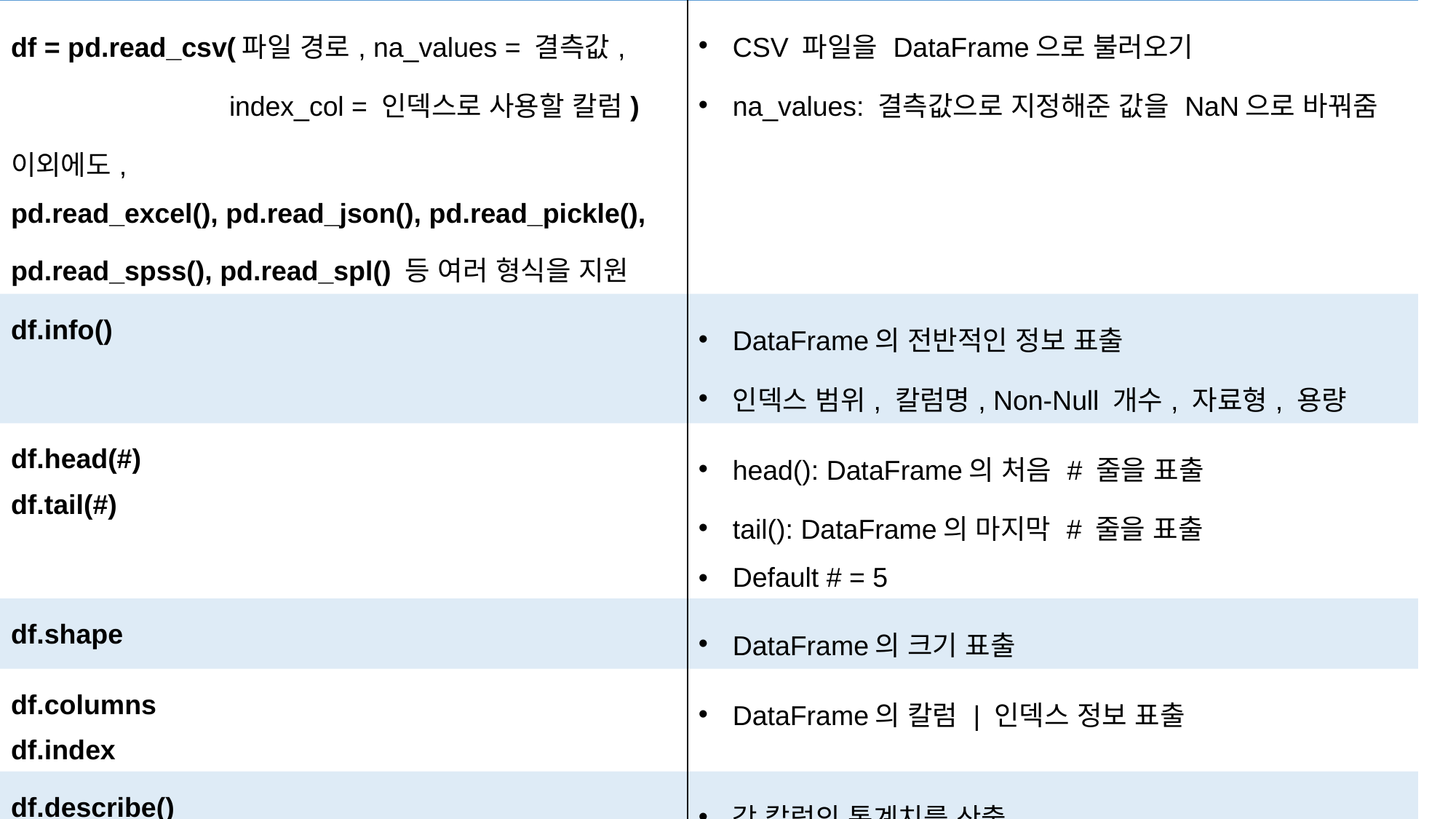

| df = pd.read\_csv(파일 경로, na\_values = 결측값, index\_col = 인덱스로 사용할 칼럼) 이외에도, pd.read\_excel(), pd.read\_json(), pd.read\_pickle(), pd.read\_spss(), pd.read\_spl() 등 여러 형식을 지원 | CSV 파일을 DataFrame으로 불러오기 na\_values: 결측값으로 지정해준 값을 NaN으로 바꿔줌 |
| --- | --- |
| df.info() | DataFrame의 전반적인 정보 표출 인덱스 범위, 칼럼명, Non-Null 개수, 자료형, 용량 |
| df.head(#) df.tail(#) | head(): DataFrame의 처음 # 줄을 표출 tail(): DataFrame의 마지막 # 줄을 표출 Default # = 5 |
| df.shape | DataFrame의 크기 표출 |
| df.columns df.index | DataFrame의 칼럼 | 인덱스 정보 표출 |
| df.describe() | 각 칼럼의 통계치를 산출 |